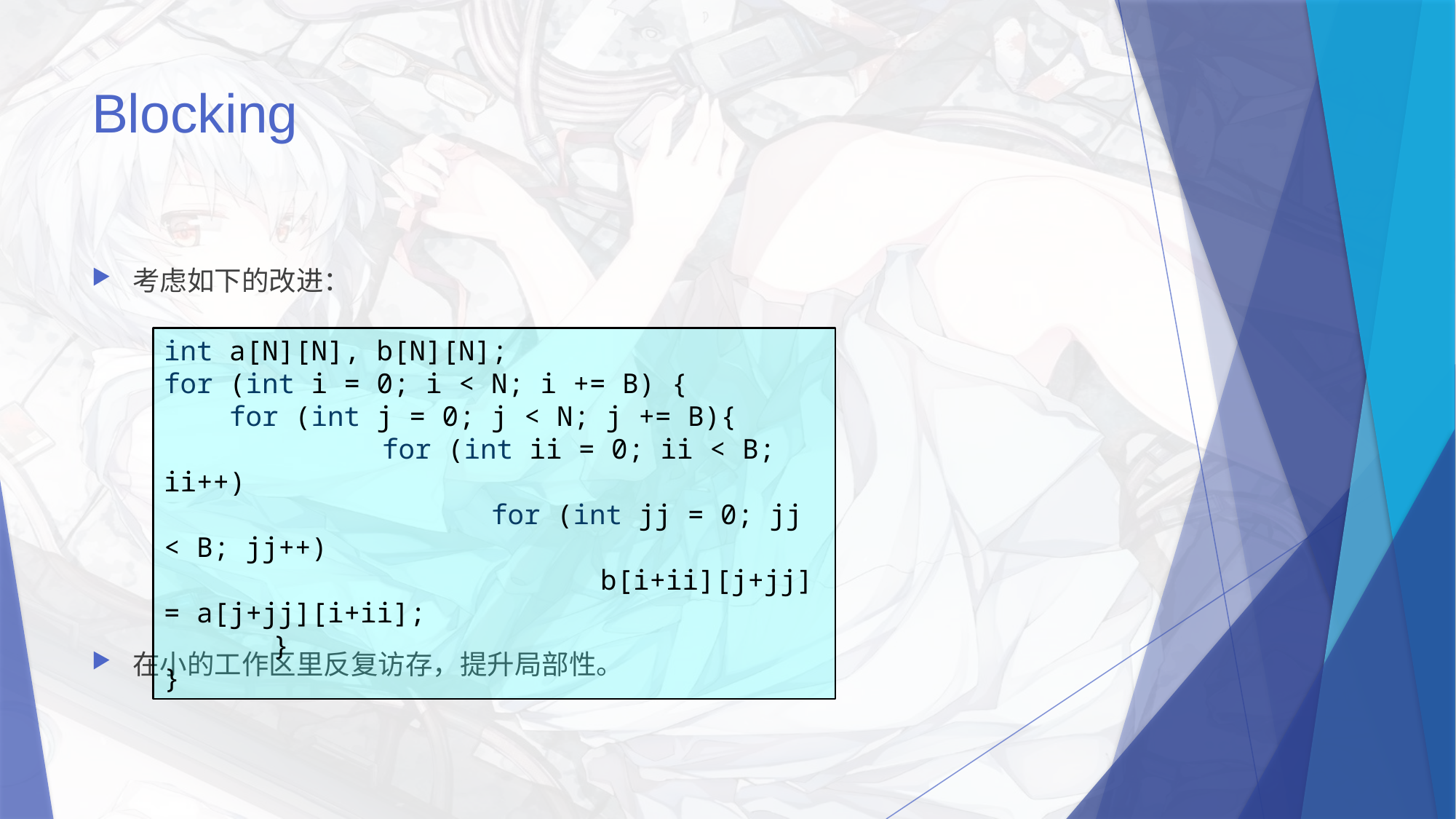

# Blocking
考虑如下的改进：

在小的工作区里反复访存，提升局部性。
int a[N][N], b[N][N];
for (int i = 0; i < N; i += B) {
    for (int j = 0; j < N; j += B){
		for (int ii = 0; ii < B; ii++)
			for (int jj = 0; jj < B; jj++)
				b[i+ii][j+jj] = a[j+jj][i+ii];
	}
}